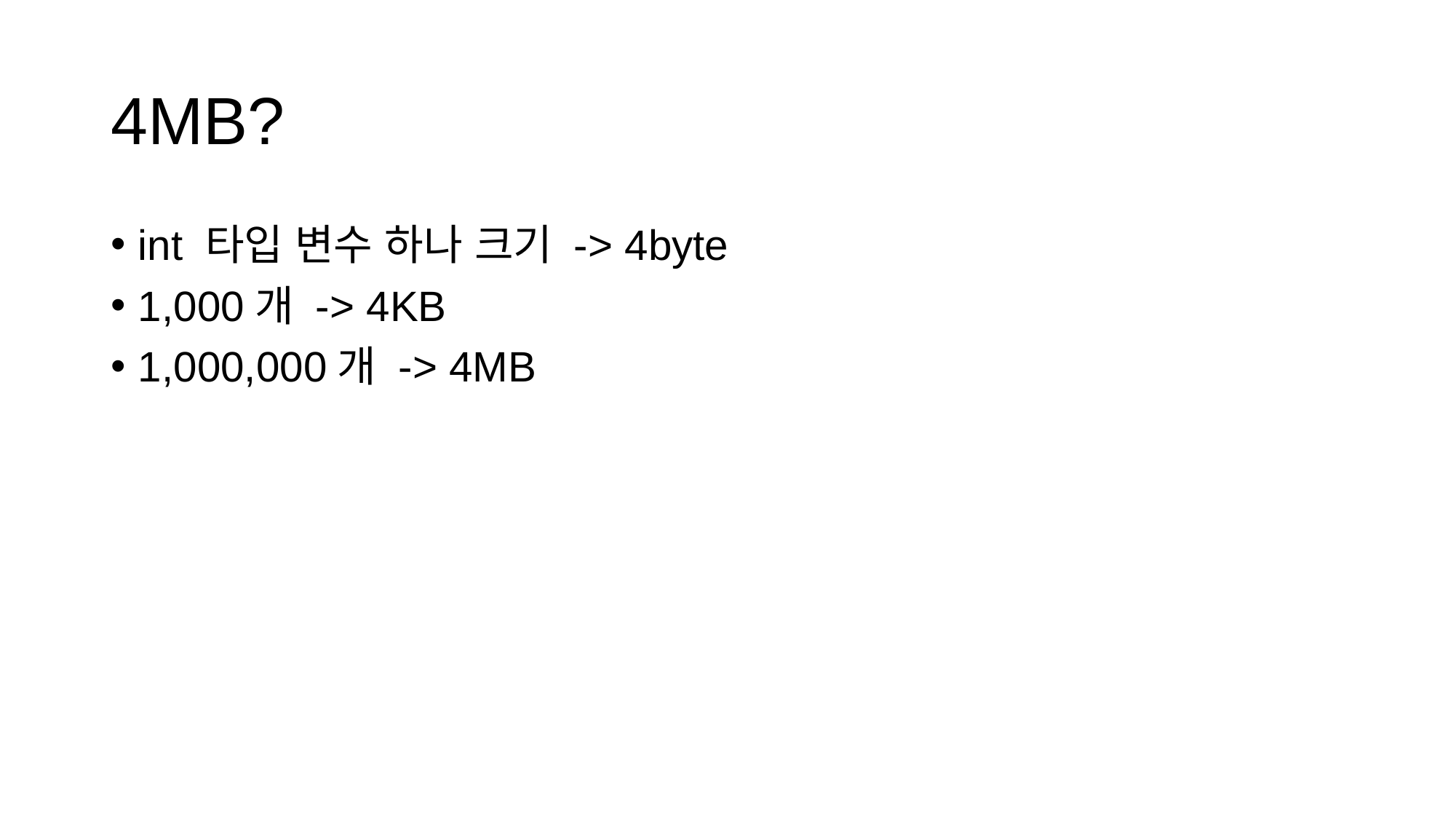

# 4MB?
int 타입 변수 하나 크기 -> 4byte
1,000개 -> 4KB
1,000,000개 -> 4MB